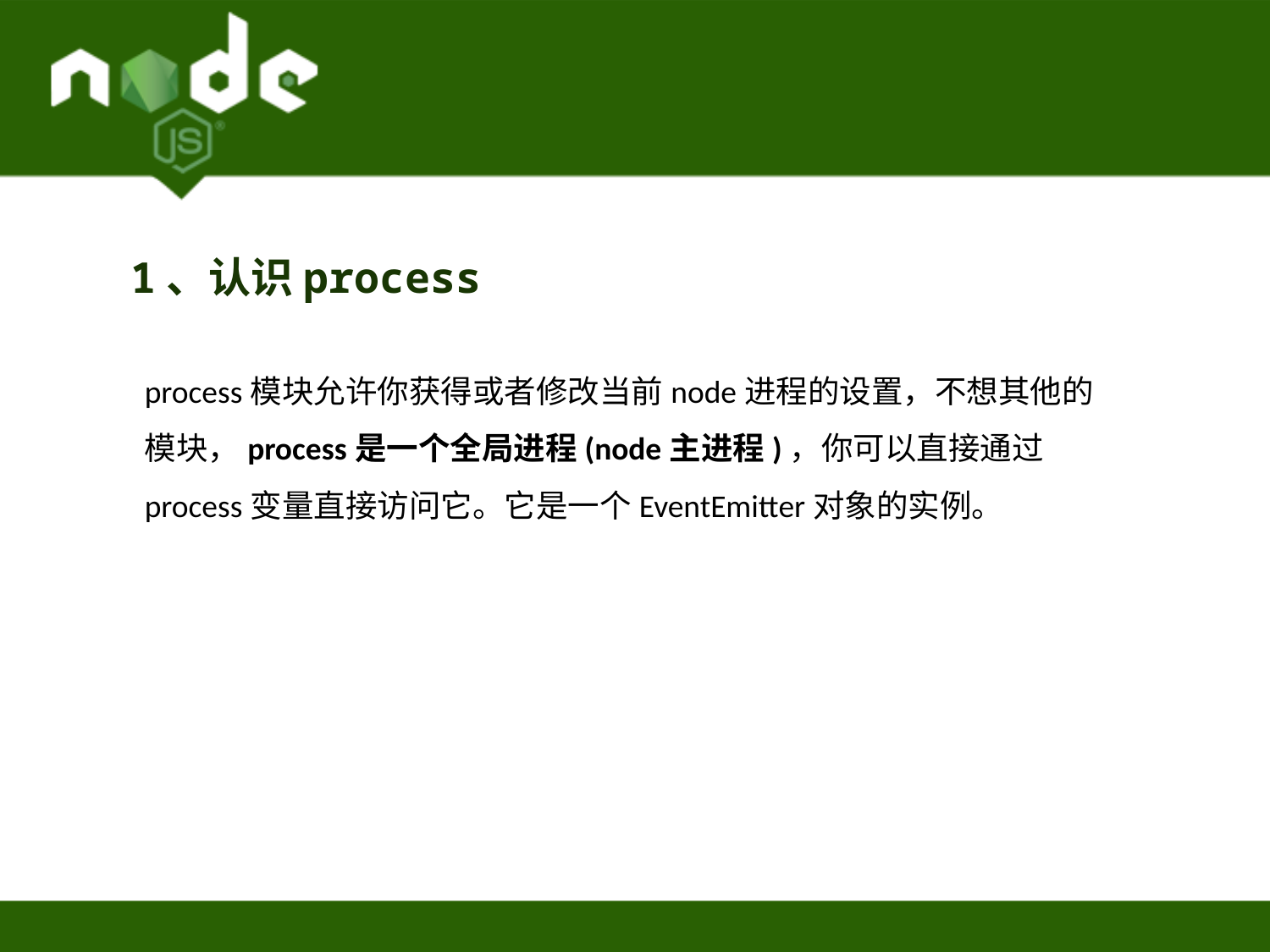

1、认识process
process模块允许你获得或者修改当前node进程的设置，不想其他的模块，process是一个全局进程(node主进程)，你可以直接通过process变量直接访问它。它是一个EventEmitter对象的实例。